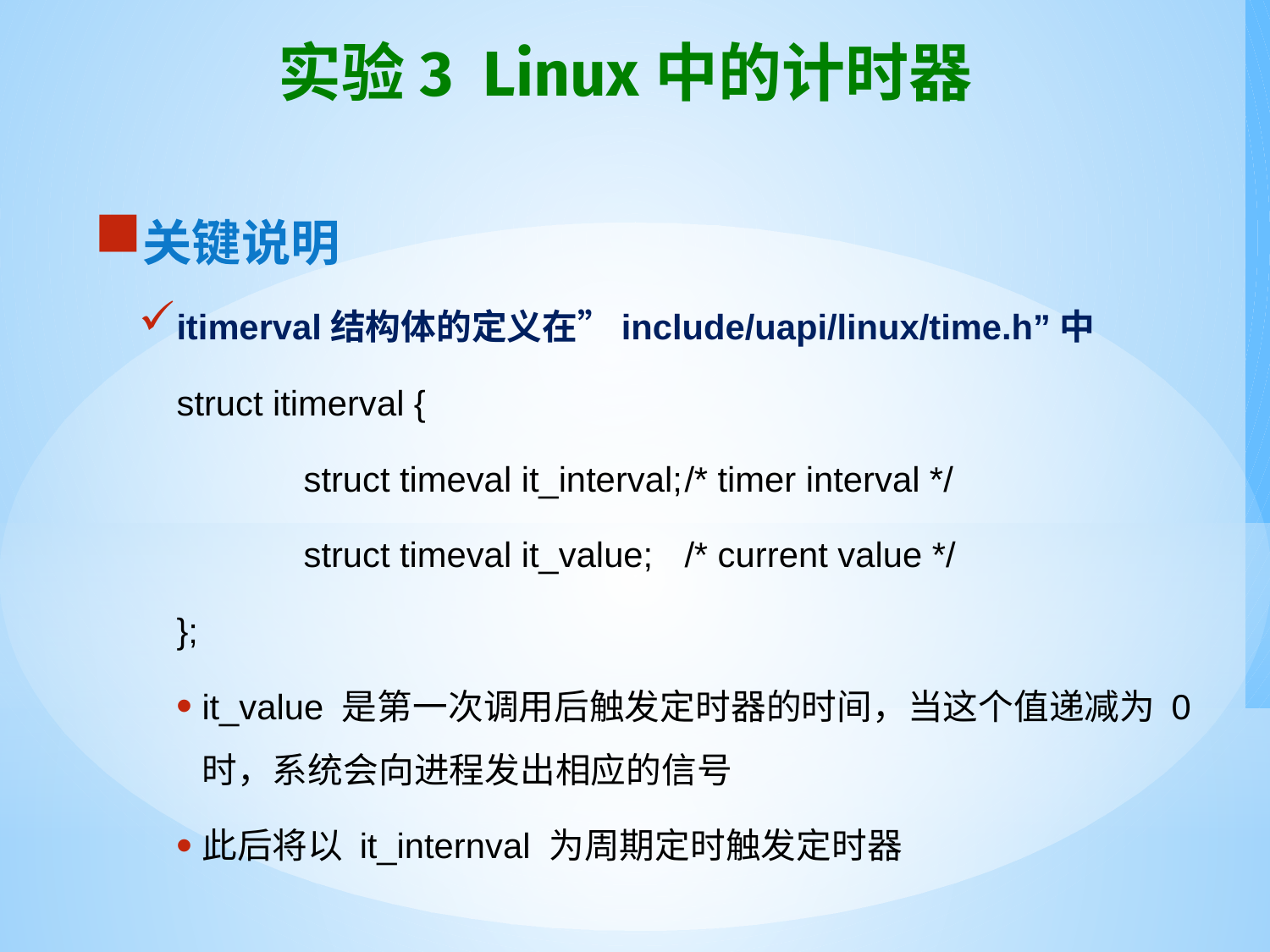

# 实验3  Linux中的计时器
关键说明
itimerval结构体的定义在”include/uapi/linux/time.h”中
struct itimerval {
	struct timeval it_interval;	/* timer interval */
	struct timeval it_value;	/* current value */
};
it_value 是第一次调用后触发定时器的时间，当这个值递减为 0 时，系统会向进程发出相应的信号
此后将以 it_internval 为周期定时触发定时器